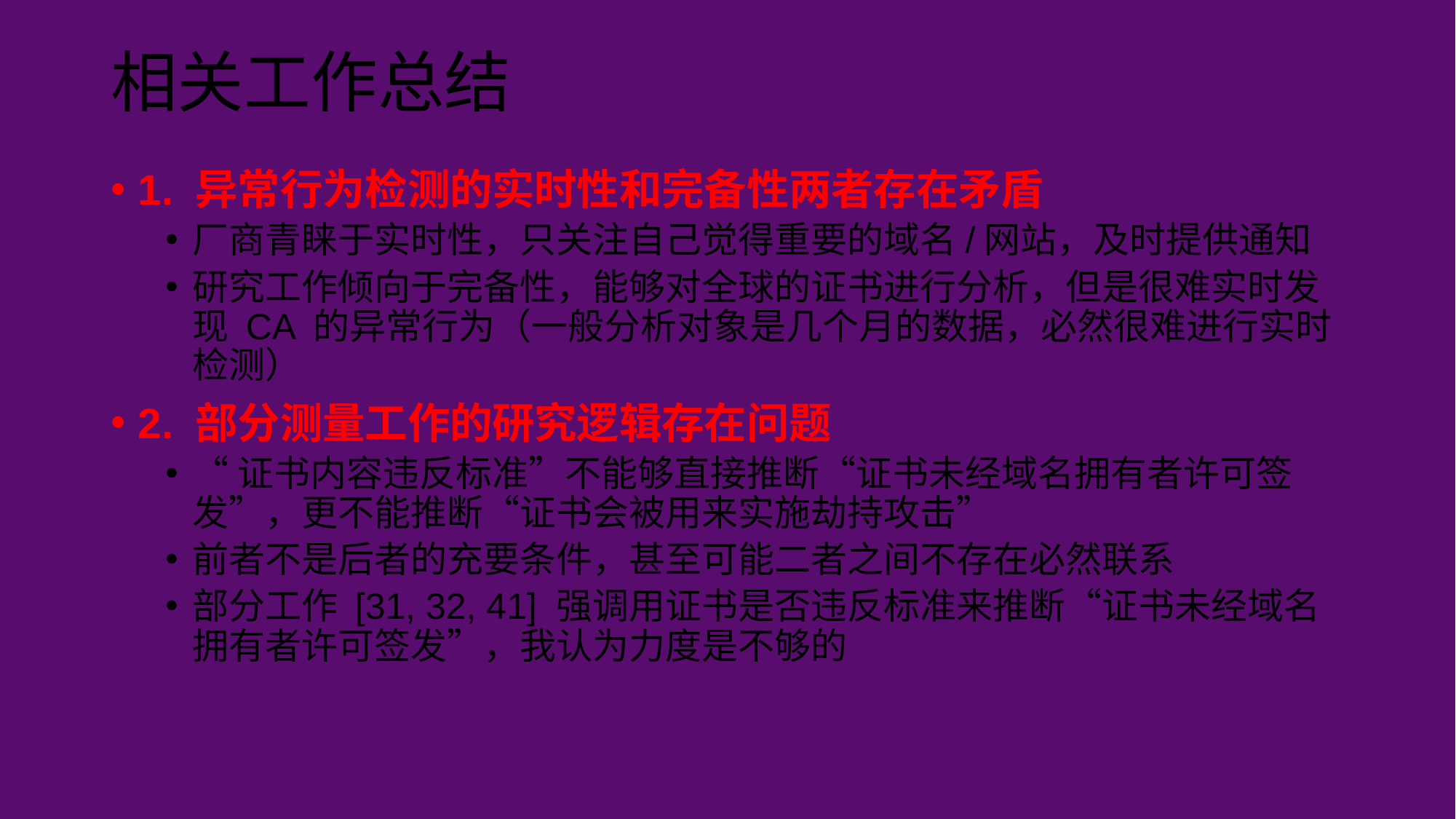

# 相关工作总结
1. 异常行为检测的实时性和完备性两者存在矛盾
厂商青睐于实时性，只关注自己觉得重要的域名/网站，及时提供通知
研究工作倾向于完备性，能够对全球的证书进行分析，但是很难实时发现 CA 的异常行为（一般分析对象是几个月的数据，必然很难进行实时检测）
2. 部分测量工作的研究逻辑存在问题
“证书内容违反标准”不能够直接推断“证书未经域名拥有者许可签发”，更不能推断“证书会被用来实施劫持攻击”
前者不是后者的充要条件，甚至可能二者之间不存在必然联系
部分工作 [31, 32, 41] 强调用证书是否违反标准来推断“证书未经域名拥有者许可签发”，我认为力度是不够的